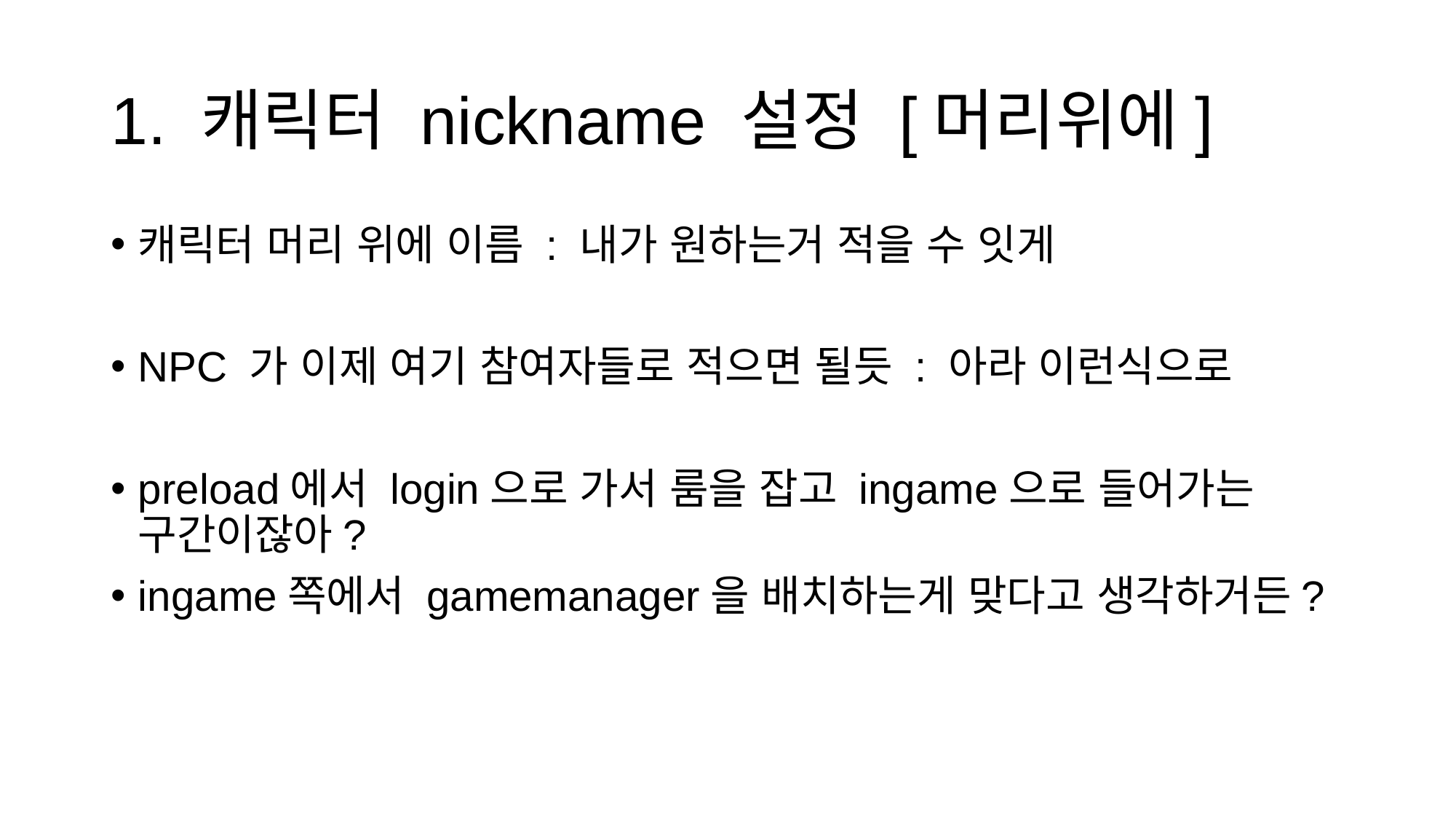

# 1. 캐릭터 nickname 설정 [머리위에]
캐릭터 머리 위에 이름 : 내가 원하는거 적을 수 잇게

NPC 가 이제 여기 참여자들로 적으면 될듯 : 아라 이런식으로

preload에서 login으로 가서 룸을 잡고 ingame으로 들어가는 구간이잖아?
ingame쪽에서 gamemanager을 배치하는게 맞다고 생각하거든?